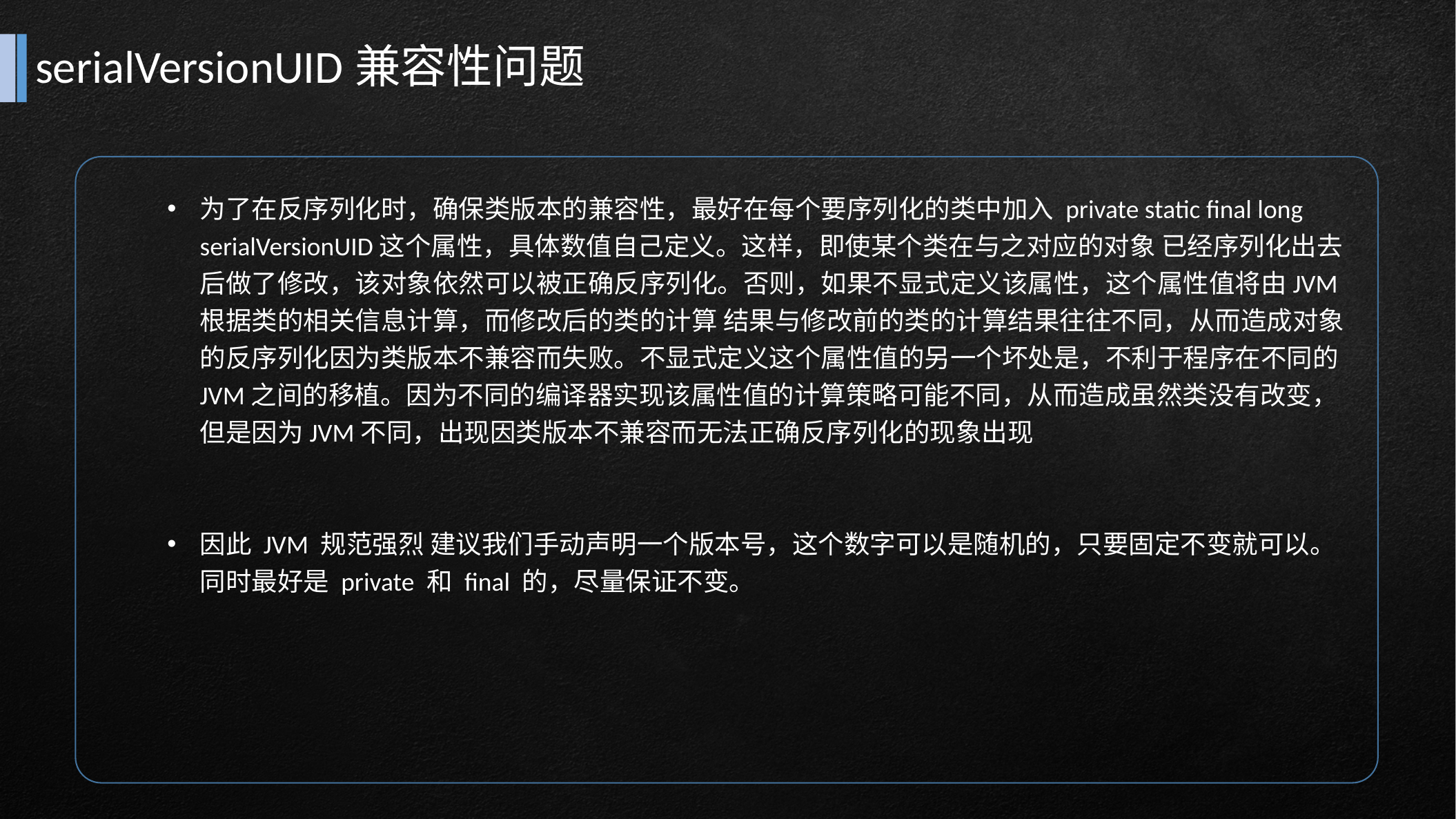

# serialVersionUID兼容性问题

为了在反序列化时，确保类版本的兼容性，最好在每个要序列化的类中加入 private static final long serialVersionUID这个属性，具体数值自己定义。这样，即使某个类在与之对应的对象 已经序列化出去后做了修改，该对象依然可以被正确反序列化。否则，如果不显式定义该属性，这个属性值将由JVM根据类的相关信息计算，而修改后的类的计算 结果与修改前的类的计算结果往往不同，从而造成对象的反序列化因为类版本不兼容而失败。不显式定义这个属性值的另一个坏处是，不利于程序在不同的JVM之间的移植。因为不同的编译器实现该属性值的计算策略可能不同，从而造成虽然类没有改变，但是因为JVM不同，出现因类版本不兼容而无法正确反序列化的现象出现

因此 JVM 规范强烈 建议我们手动声明一个版本号，这个数字可以是随机的，只要固定不变就可以。同时最好是 private 和 final 的，尽量保证不变。